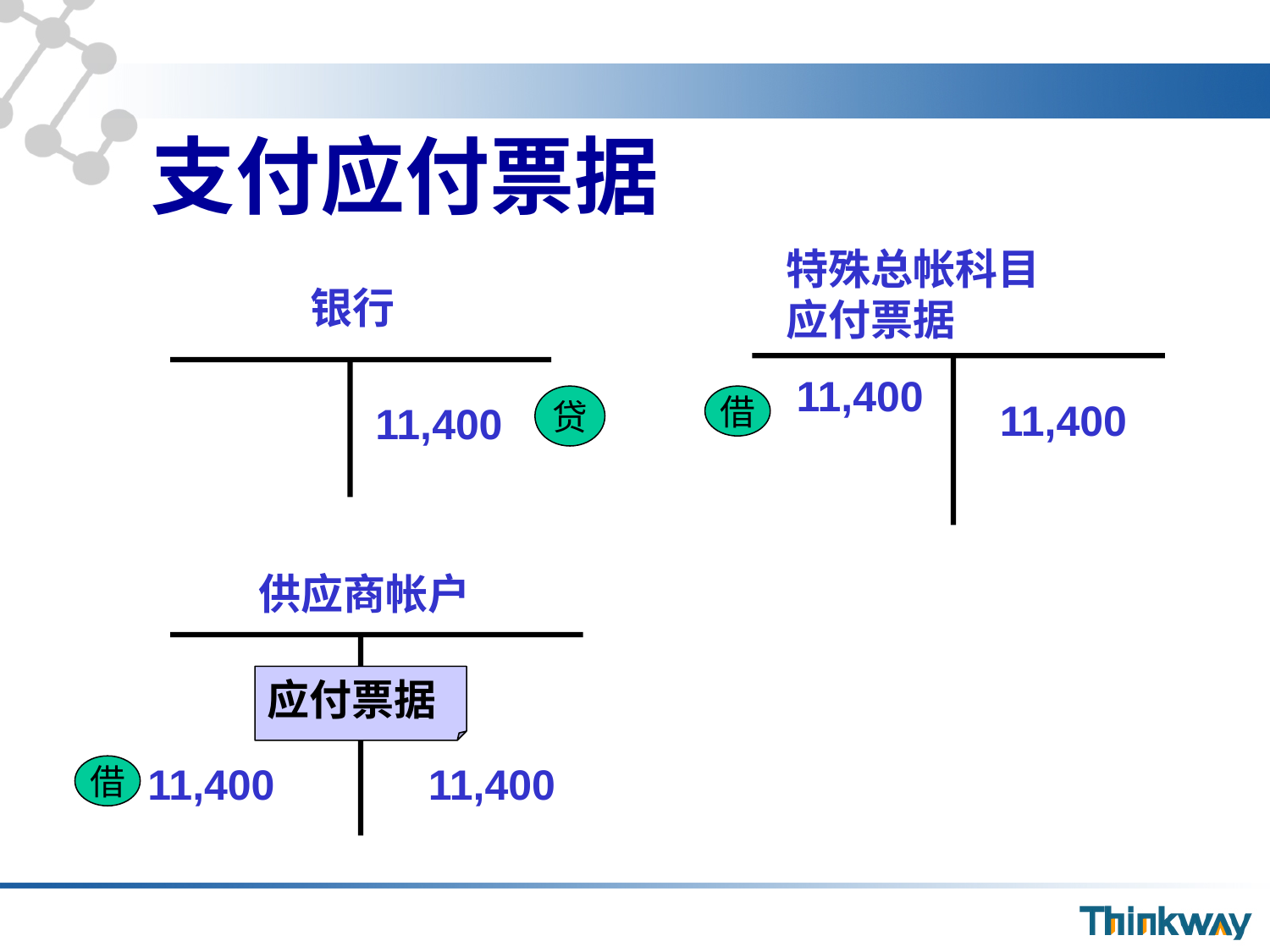

# 支付应付票据
特殊总帐科目
应付票据
银行

11,400
贷
借
11,400
11,400
供应商帐户

应付票据
11,400
11,400
借